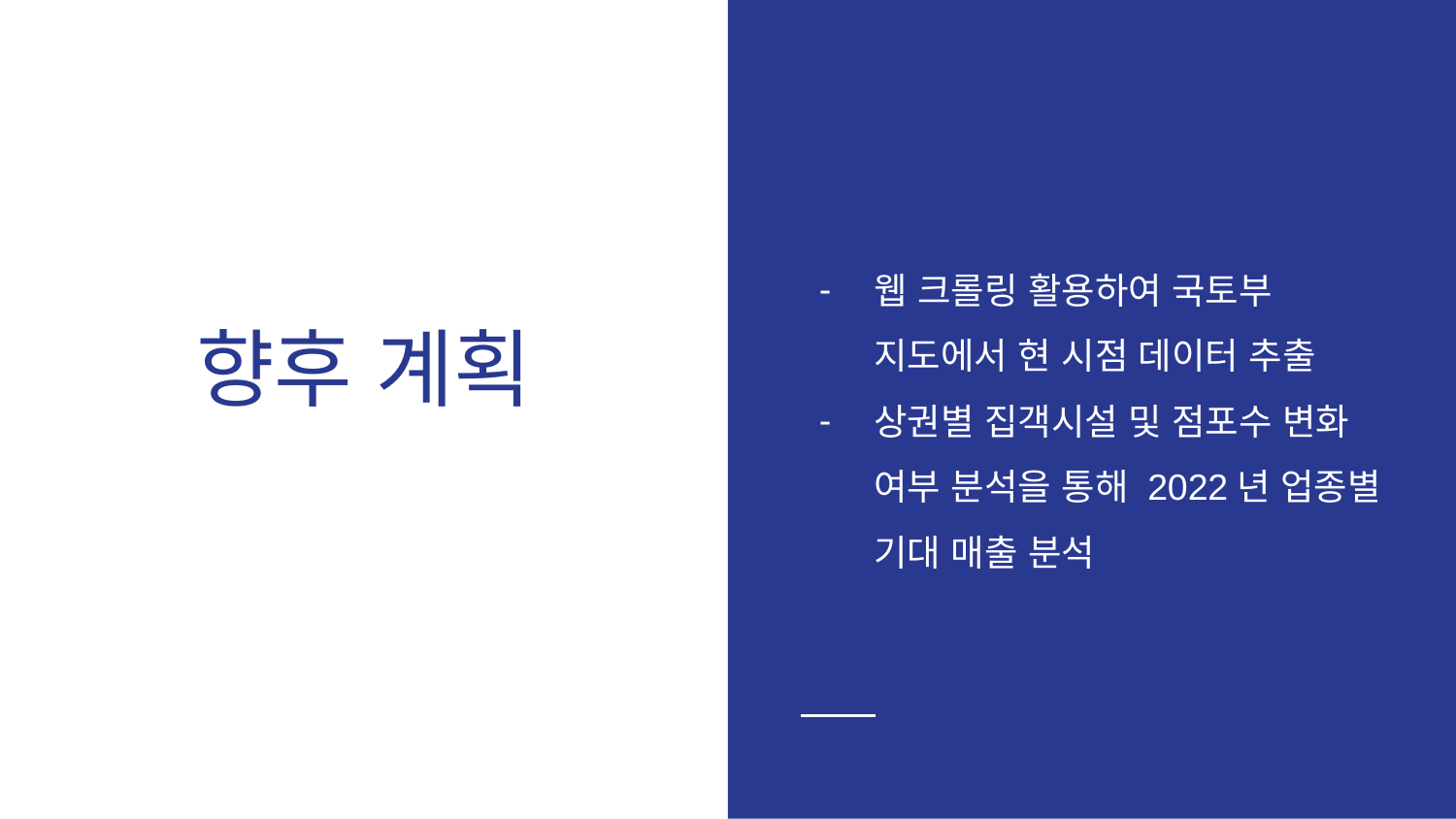

웹 크롤링 활용하여 국토부 지도에서 현 시점 데이터 추출
상권별 집객시설 및 점포수 변화 여부 분석을 통해 2022년 업종별 기대 매출 분석
# 향후 계획